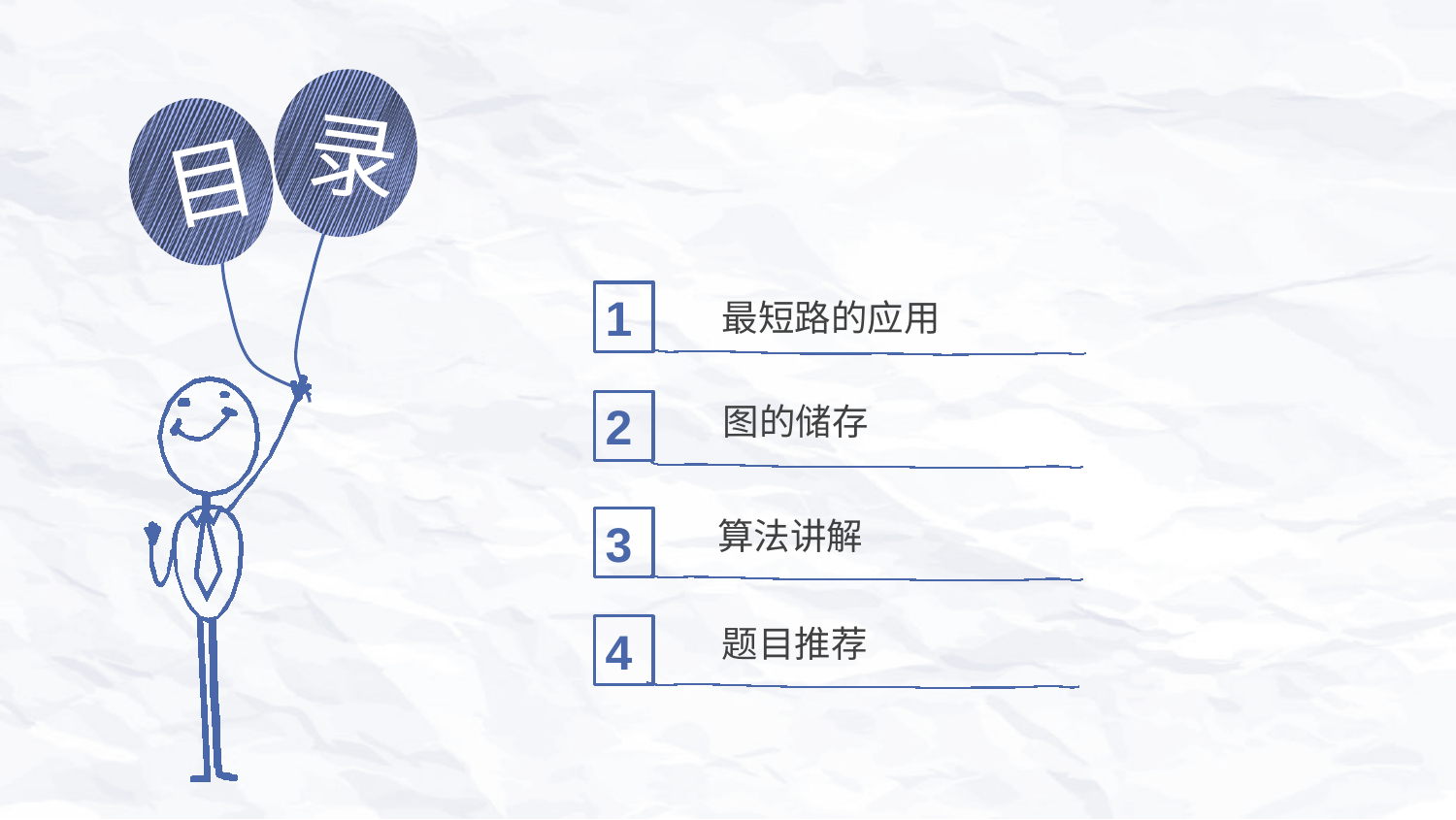

录

目

1
最短路的应用

2
图的储存

3
算法讲解

题目推荐
4